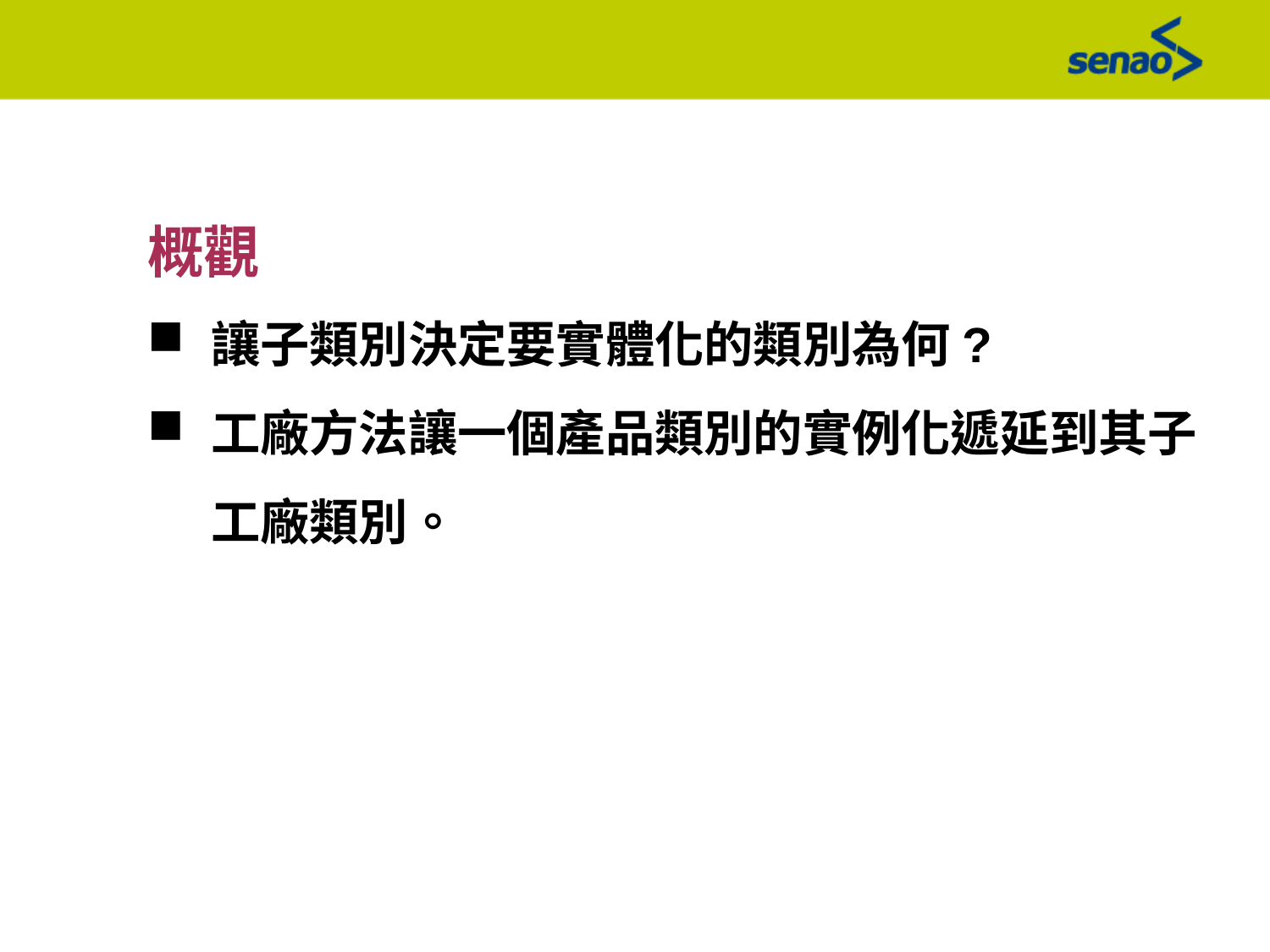

概觀
讓子類別決定要實體化的類別為何?
工廠方法讓一個產品類別的實例化遞延到其子工廠類別。